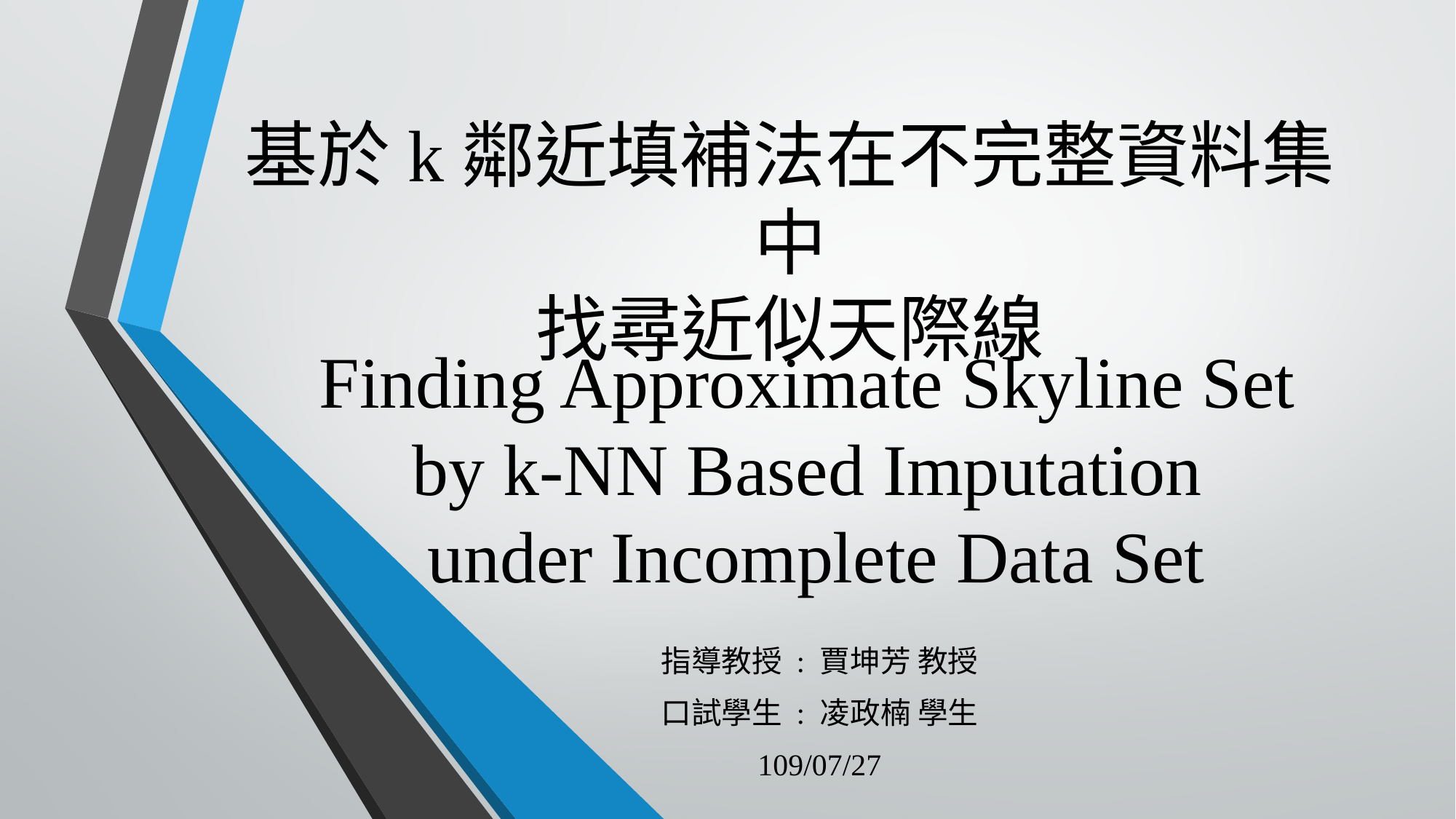

基於k鄰近填補法在不完整資料集中
找尋近似天際線
Finding Approximate Skyline Set
by k-NN Based Imputation
under Incomplete Data Set
指導教授 : 賈坤芳 教授
口試學生 : 凌政楠 學生
109/07/27